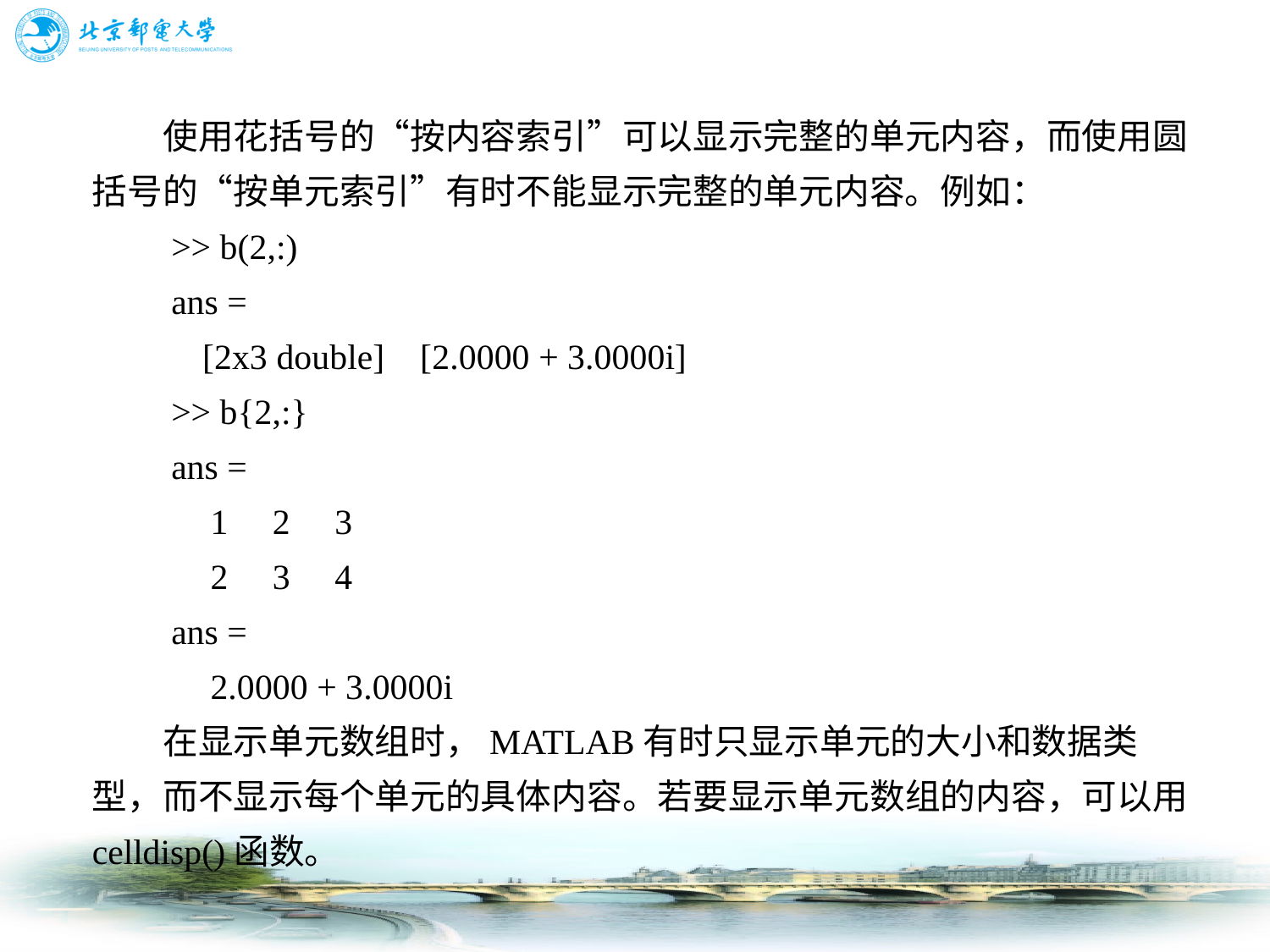

# 使用花括号的“按内容索引”可以显示完整的单元内容，而使用圆括号的“按单元索引”有时不能显示完整的单元内容。例如： 　　>> b(2,:) 　　ans = 　　    [2x3 double]    [2.0000 + 3.0000i] 　　>> b{2,:} 　　ans = 　　     1     2     3 　　     2     3     4 　　ans = 　　     2.0000 + 3.0000i 　　在显示单元数组时，MATLAB有时只显示单元的大小和数据类型，而不显示每个单元的具体内容。若要显示单元数组的内容，可以用celldisp()函数。